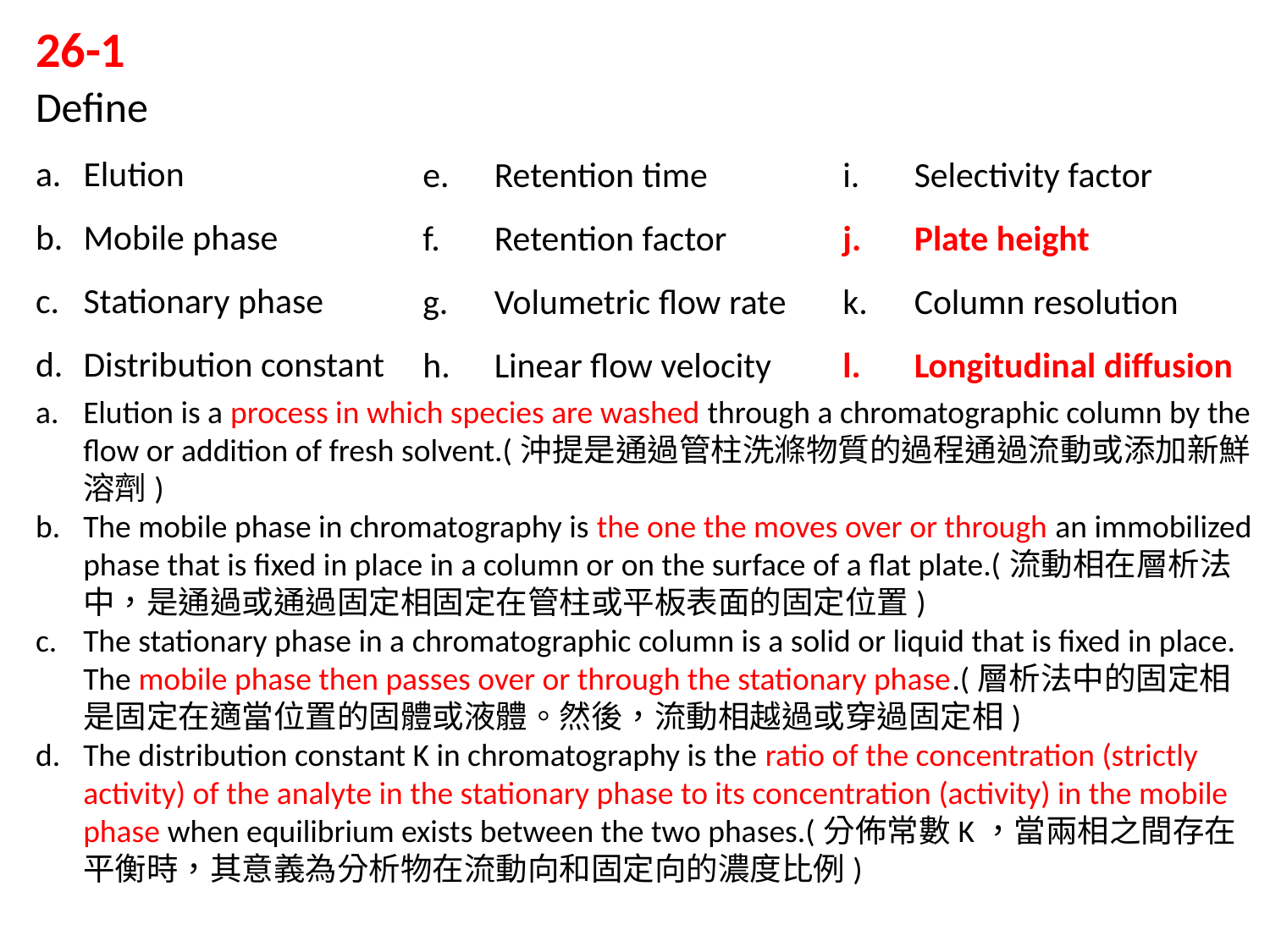

26-1
Define
Elution
Mobile phase
Stationary phase
Distribution constant
Retention time
Retention factor
Volumetric flow rate
Linear flow velocity

Selectivity factor
Plate height
Column resolution
Longitudinal diffusion
Elution is a process in which species are washed through a chromatographic column by the flow or addition of fresh solvent.(沖提是通過管柱洗滌物質的過程通過流動或添加新鮮溶劑)
The mobile phase in chromatography is the one the moves over or through an immobilized phase that is fixed in place in a column or on the surface of a flat plate.(流動相在層析法中，是通過或通過固定相固定在管柱或平板表面的固定位置)
The stationary phase in a chromatographic column is a solid or liquid that is fixed in place. The mobile phase then passes over or through the stationary phase.(層析法中的固定相是固定在適當位置的固體或液體。然後，流動相越過或穿過固定相)
The distribution constant K in chromatography is the ratio of the concentration (strictly activity) of the analyte in the stationary phase to its concentration (activity) in the mobile phase when equilibrium exists between the two phases.(分佈常數K，當兩相之間存在平衡時，其意義為分析物在流動向和固定向的濃度比例)